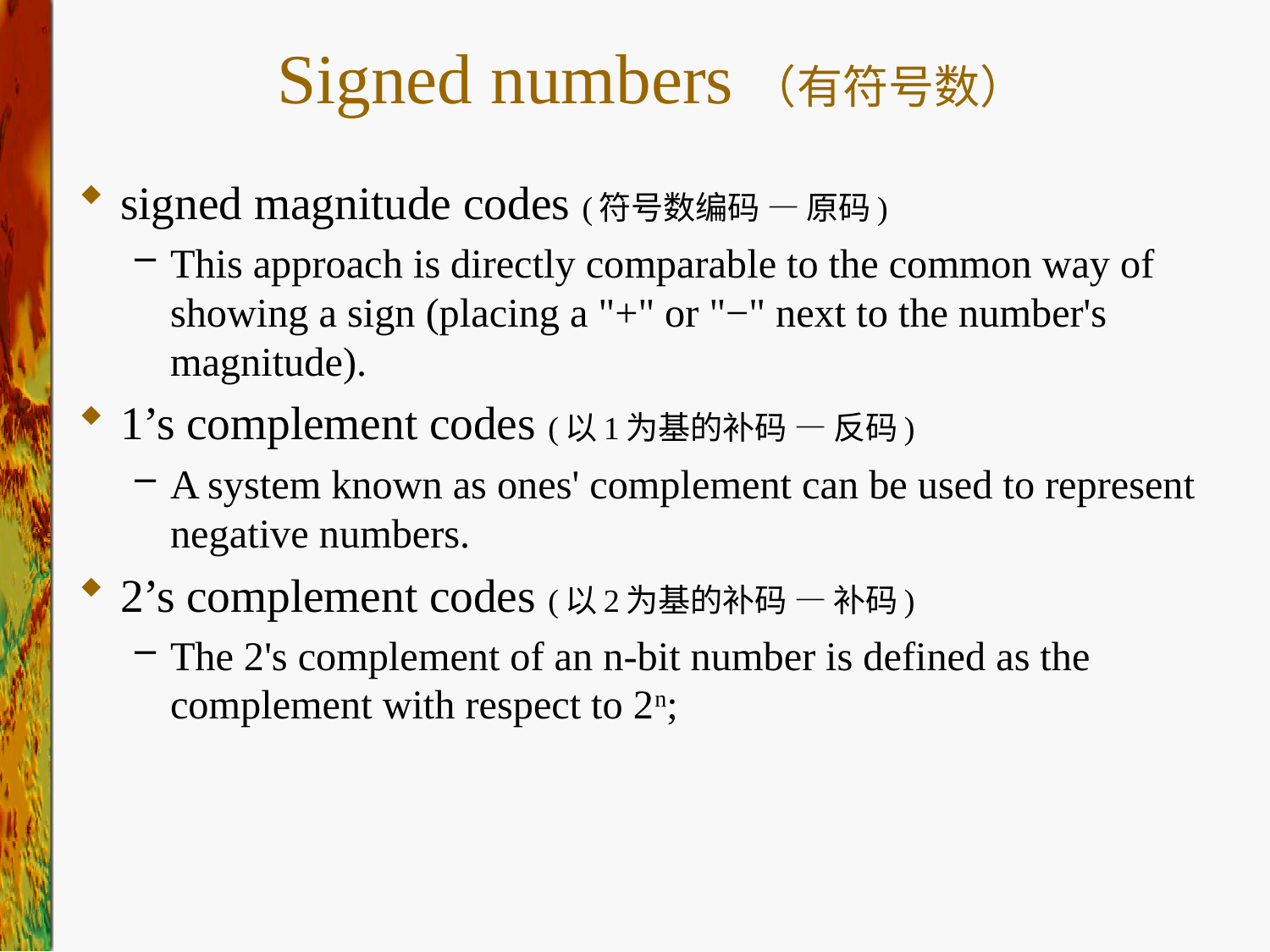

# Signed numbers（有符号数）
signed magnitude codes (符号数编码 — 原码)
This approach is directly comparable to the common way of showing a sign (placing a "+" or "−" next to the number's magnitude).
1’s complement codes (以1为基的补码 — 反码)
A system known as ones' complement can be used to represent negative numbers.
2’s complement codes (以2为基的补码 — 补码)
The 2's complement of an n-bit number is defined as the complement with respect to 2n;
45